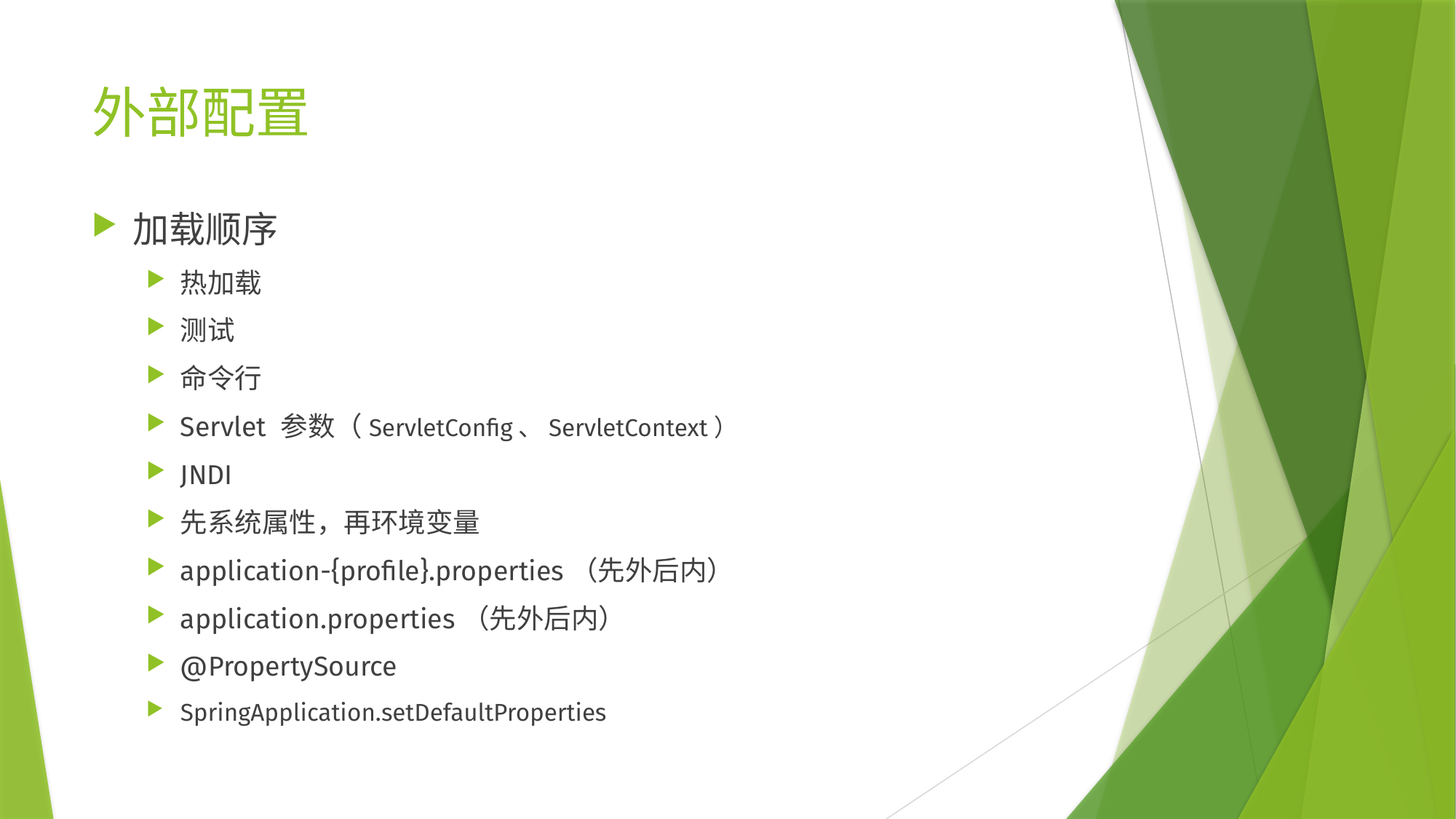

# 外部配置
加载顺序
热加载
测试
命令行
Servlet 参数（ServletConfig、ServletContext）
JNDI
先系统属性，再环境变量
application-{profile}.properties（先外后内）
application.properties（先外后内）
@PropertySource
SpringApplication.setDefaultProperties